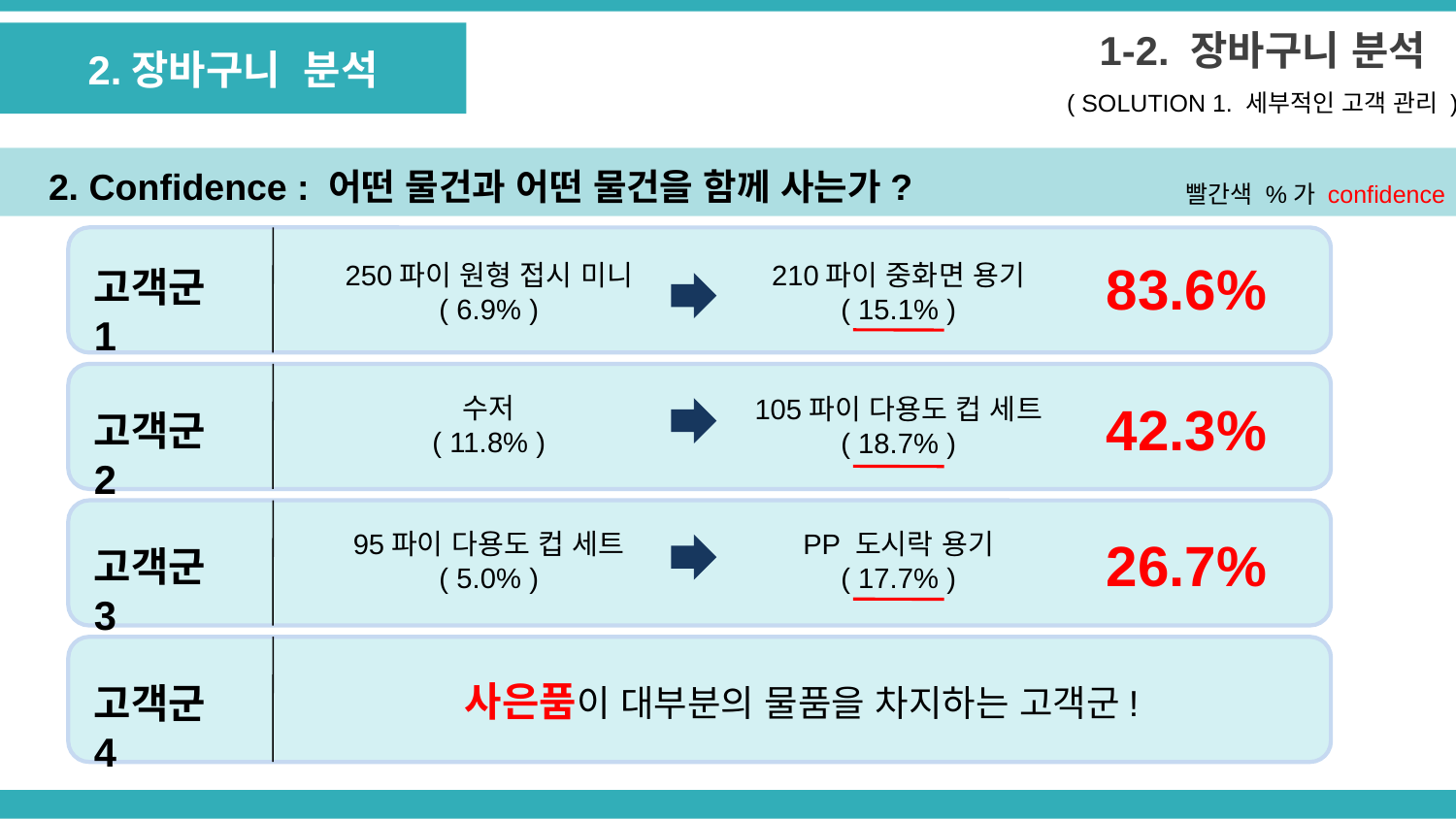

1-2. 장바구니 분석
2.장바구니  분석
( SOLUTION 1. 세부적인 고객 관리 )

2. Confidence : 어떤 물건과 어떤 물건을 함께 사는가?
빨간색 %가 confidence

83.6%
250파이 원형 접시 미니
( 6.9% )
210파이 중화면 용기
( 15.1% )
고객군 1

수저
( 11.8% )
105파이 다용도 컵 세트
( 18.7% )
42.3%
고객군 2

95파이 다용도 컵 세트
( 5.0% )
PP 도시락 용기
( 17.7% )
26.7%
고객군 3

사은품이 대부분의 물품을 차지하는 고객군!
고객군 4